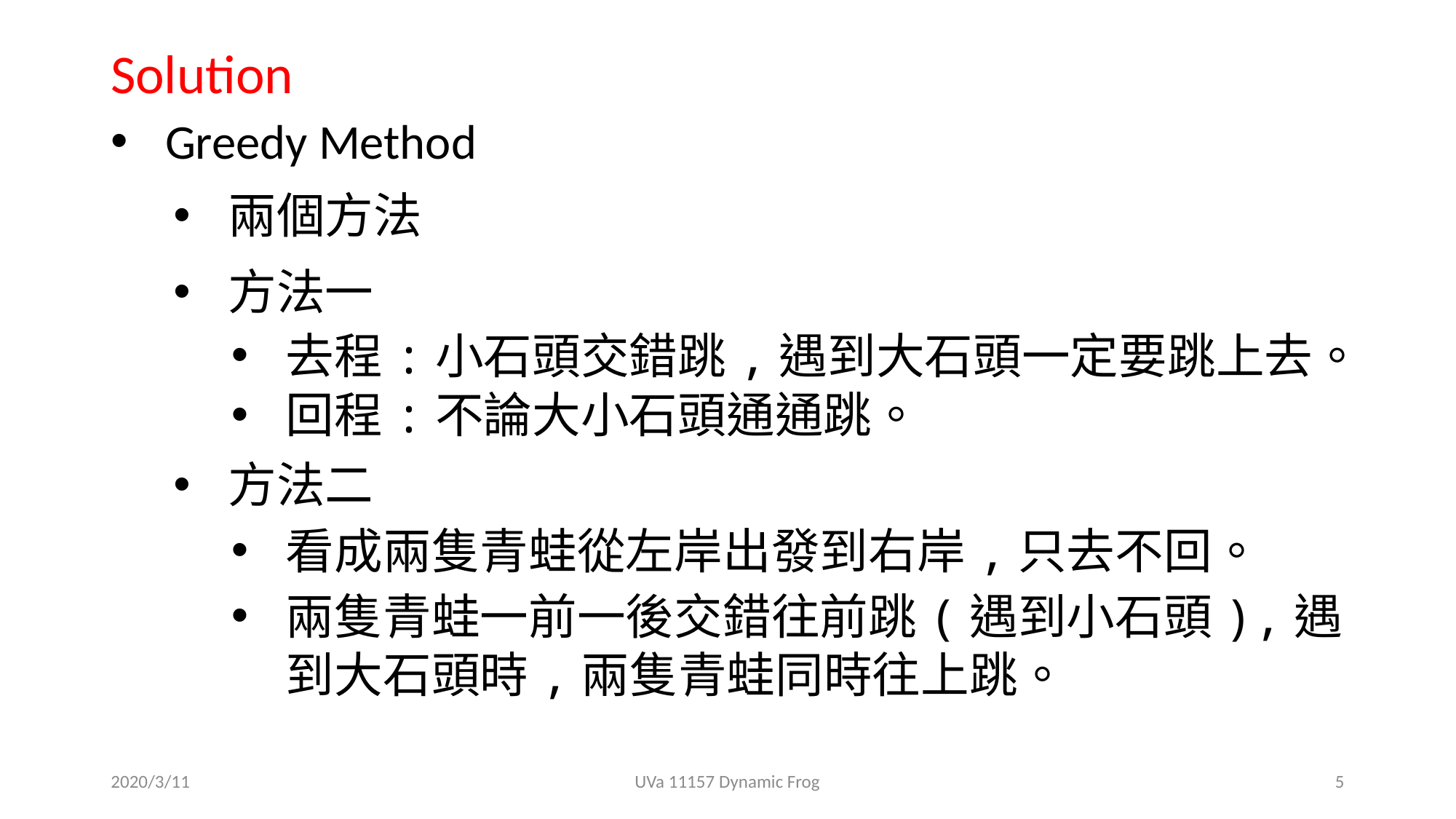

Solution
Greedy Method
兩個方法
方法一
去程:小石頭交錯跳,遇到大石頭一定要跳上去。
回程:不論大小石頭通通跳。
方法二
看成兩隻青蛙從左岸出發到右岸,只去不回。
兩隻青蛙一前一後交錯往前跳(遇到小石頭),遇到大石頭時,兩隻青蛙同時往上跳。
2020/3/11
UVa 11157 Dynamic Frog
5